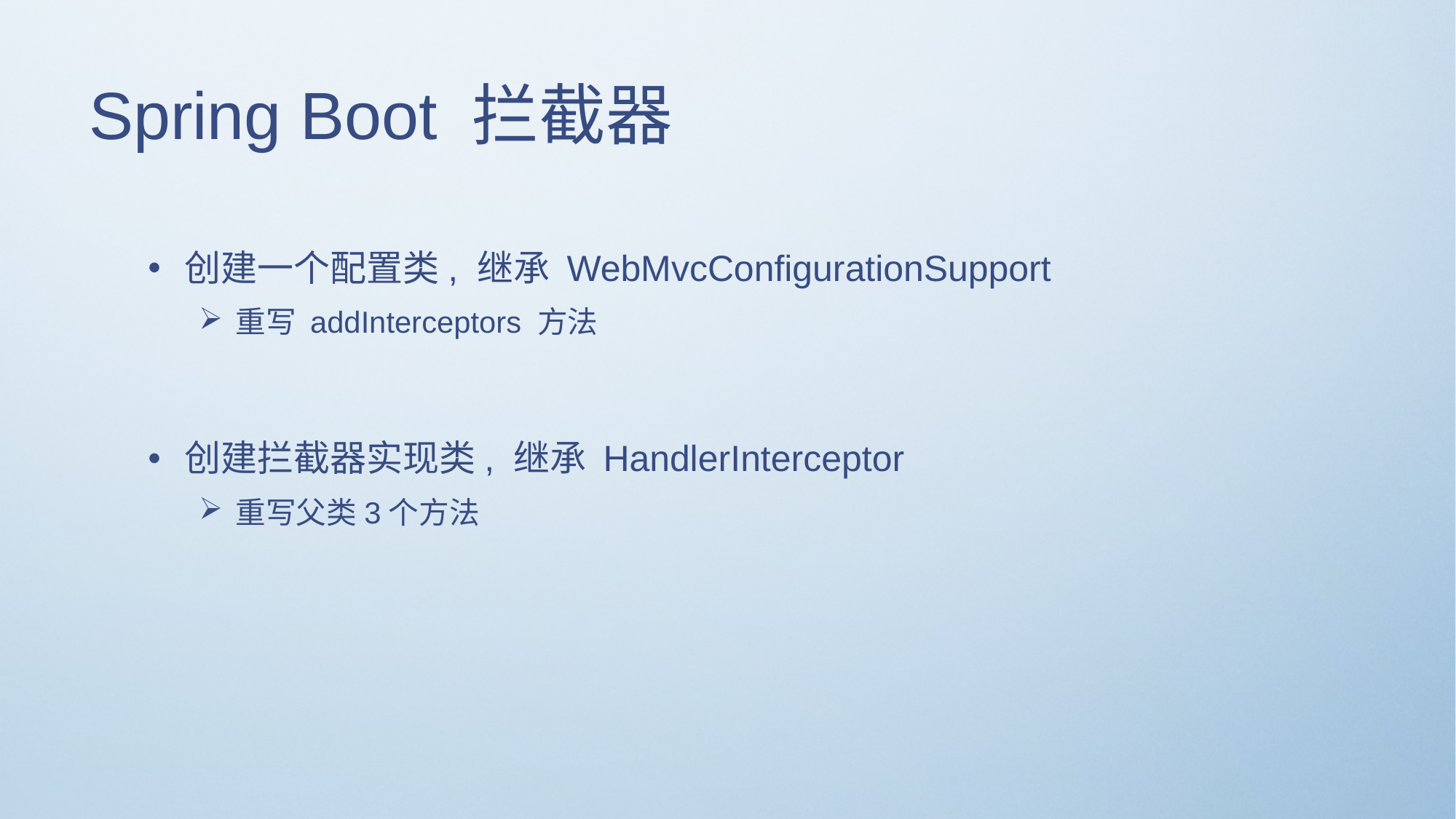

# Spring Boot 拦截器

创建一个配置类, 继承 WebMvcConfigurationSupport
重写 addInterceptors 方法

创建拦截器实现类, 继承 HandlerInterceptor
重写父类3个方法